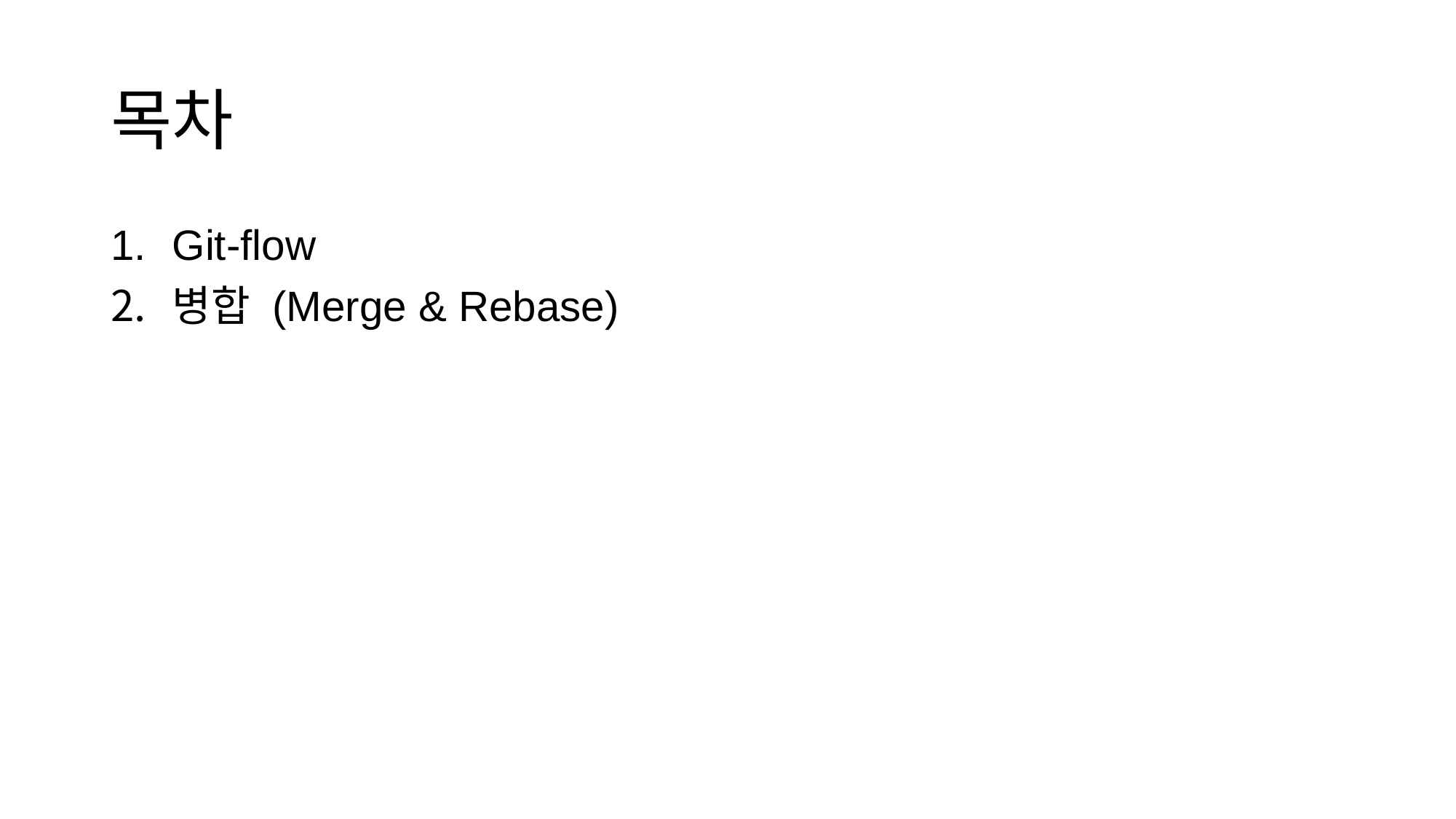

# 목차
Git-flow
병합 (Merge & Rebase)